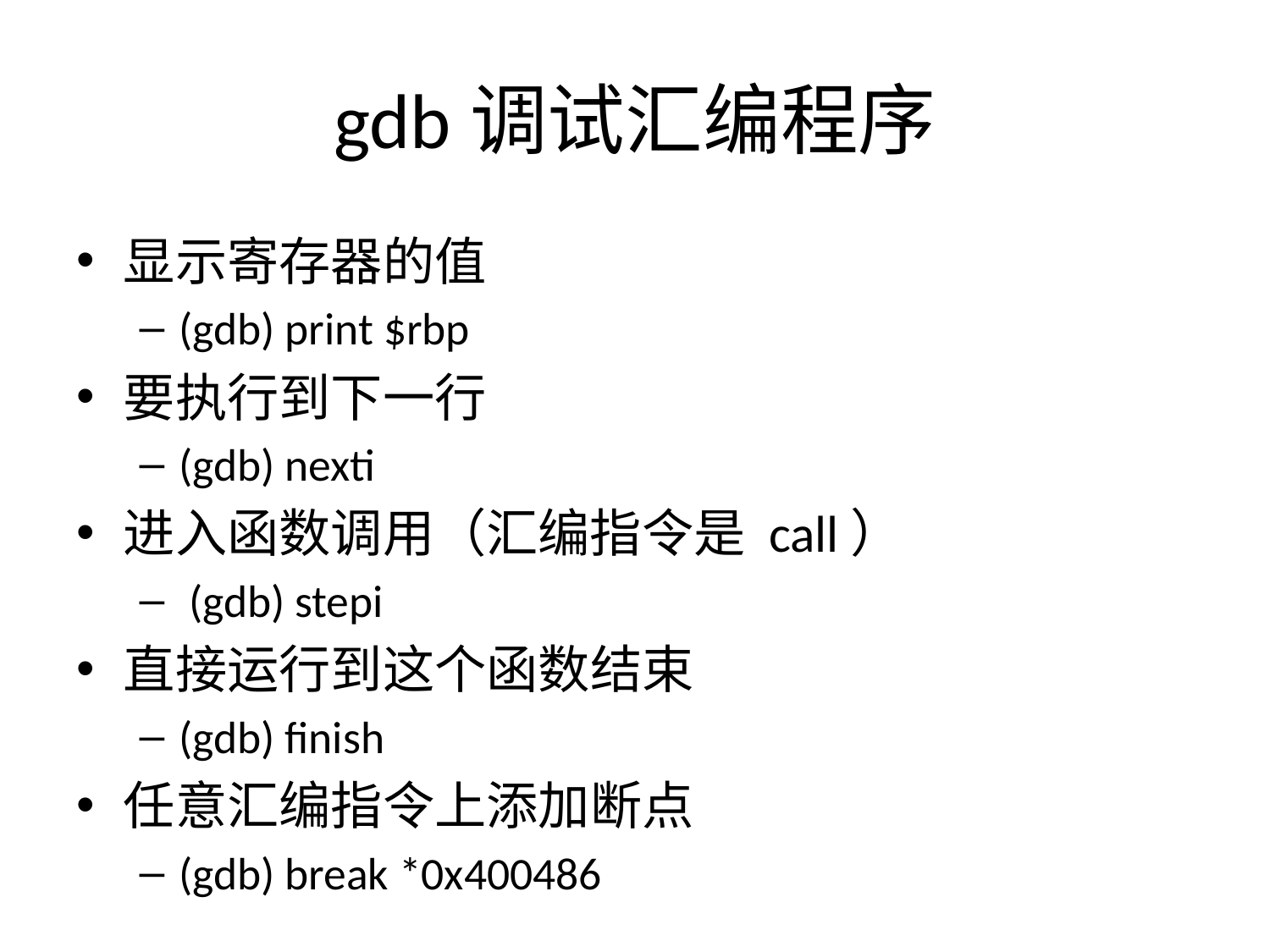

# gdb调试汇编程序
显示寄存器的值
(gdb) print $rbp
要执行到下一行
(gdb) nexti
进入函数调用（汇编指令是 call）
 (gdb) stepi
直接运行到这个函数结束
(gdb) finish
任意汇编指令上添加断点
(gdb) break *0x400486